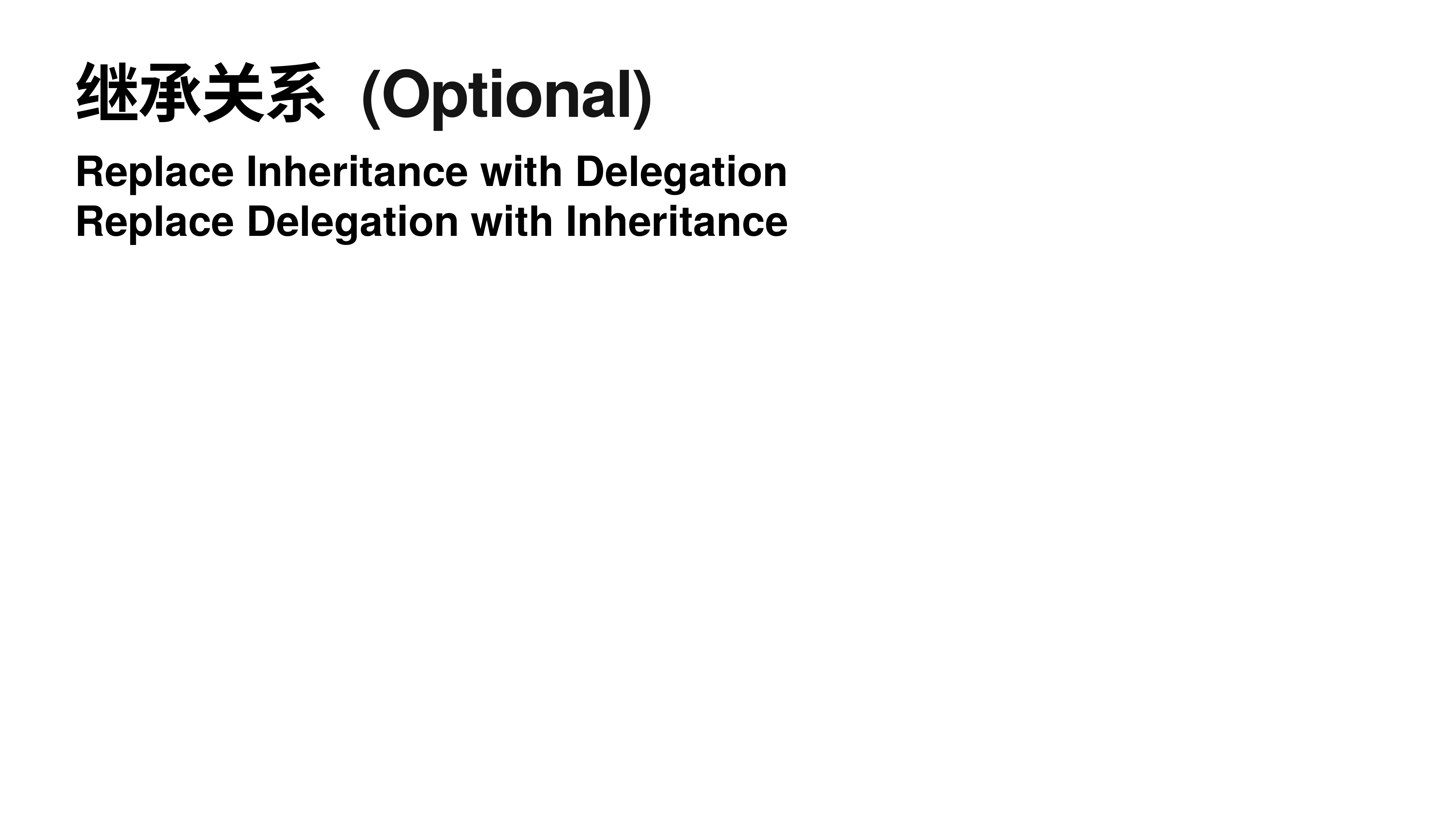

# 继承关系 (Optional)
Replace Inheritance with Delegation
Replace Delegation with Inheritance